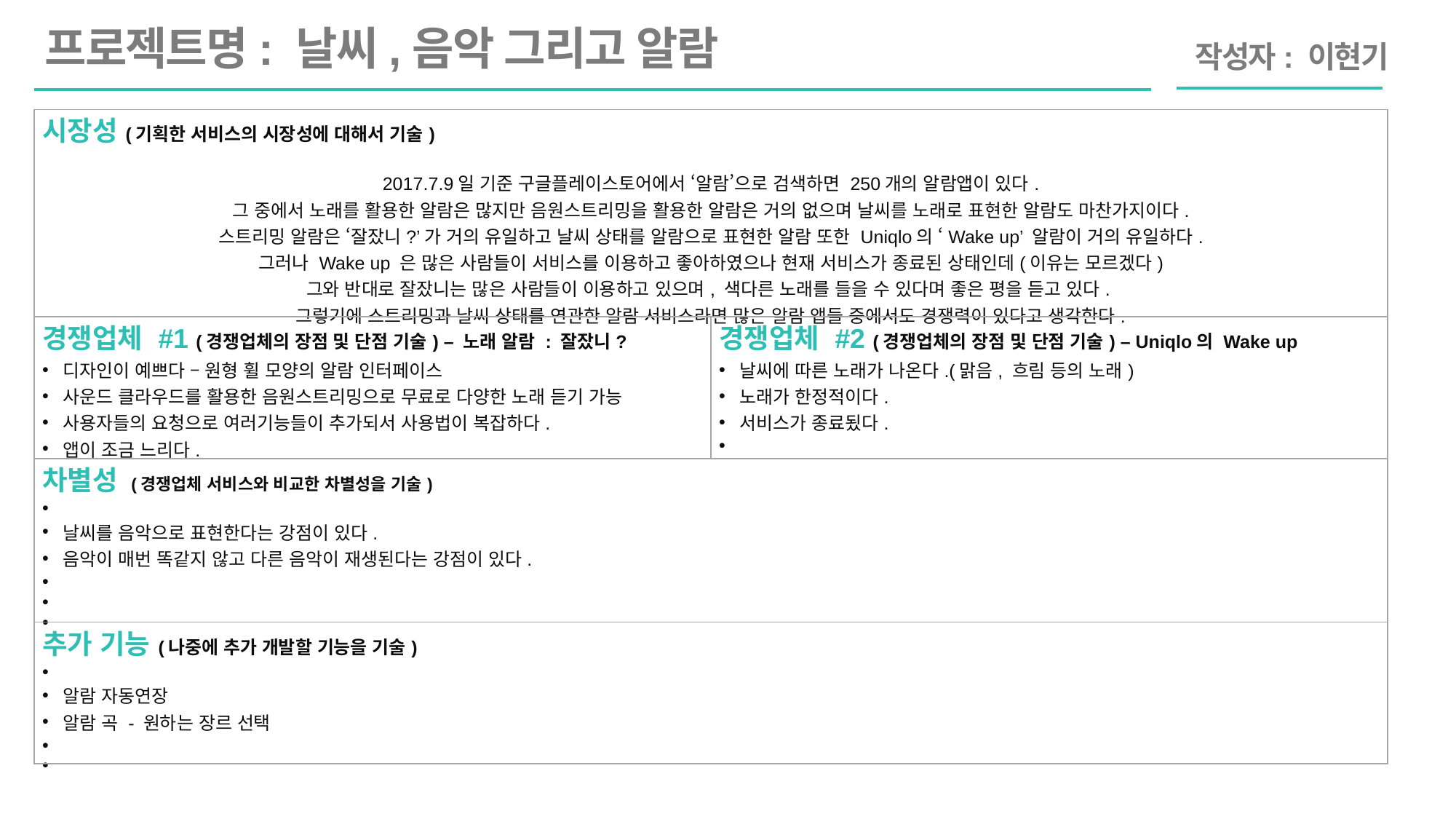

프로젝트명: 날씨,음악 그리고 알람
작성자: 이현기
| 시장성(기획한 서비스의 시장성에 대해서 기술) 2017.7.9일 기준 구글플레이스토어에서 ‘알람’으로 검색하면 250개의 알람앱이 있다. 그 중에서 노래를 활용한 알람은 많지만 음원스트리밍을 활용한 알람은 거의 없으며 날씨를 노래로 표현한 알람도 마찬가지이다. 스트리밍 알람은 ‘잘잤니?’가 거의 유일하고 날씨 상태를 알람으로 표현한 알람 또한 Uniqlo의 ‘Wake up’ 알람이 거의 유일하다. 그러나 Wake up 은 많은 사람들이 서비스를 이용하고 좋아하였으나 현재 서비스가 종료된 상태인데(이유는 모르겠다) 그와 반대로 잘잤니는 많은 사람들이 이용하고 있으며, 색다른 노래를 들을 수 있다며 좋은 평을 듣고 있다. 그렇기에 스트리밍과 날씨 상태를 연관한 알람 서비스라면 많은 알람 앱들 중에서도 경쟁력이 있다고 생각한다. |  |
| --- | --- |
| 경쟁업체 #1 (경쟁업체의 장점 및 단점 기술) – 노래 알람 : 잘잤니? 디자인이 예쁘다 – 원형 휠 모양의 알람 인터페이스 사운드 클라우드를 활용한 음원스트리밍으로 무료로 다양한 노래 듣기 가능 사용자들의 요청으로 여러기능들이 추가되서 사용법이 복잡하다. 앱이 조금 느리다. | 경쟁업체 #2 (경쟁업체의 장점 및 단점 기술) – Uniqlo의 Wake up 날씨에 따른 노래가 나온다.(맑음, 흐림 등의 노래) 노래가 한정적이다. 서비스가 종료됬다. |
| 차별성 (경쟁업체 서비스와 비교한 차별성을 기술)   날씨를 음악으로 표현한다는 강점이 있다. 음악이 매번 똑같지 않고 다른 음악이 재생된다는 강점이 있다. |  |
| 추가 기능(나중에 추가 개발할 기능을 기술) 알람 자동연장 알람 곡 - 원하는 장르 선택 |  |